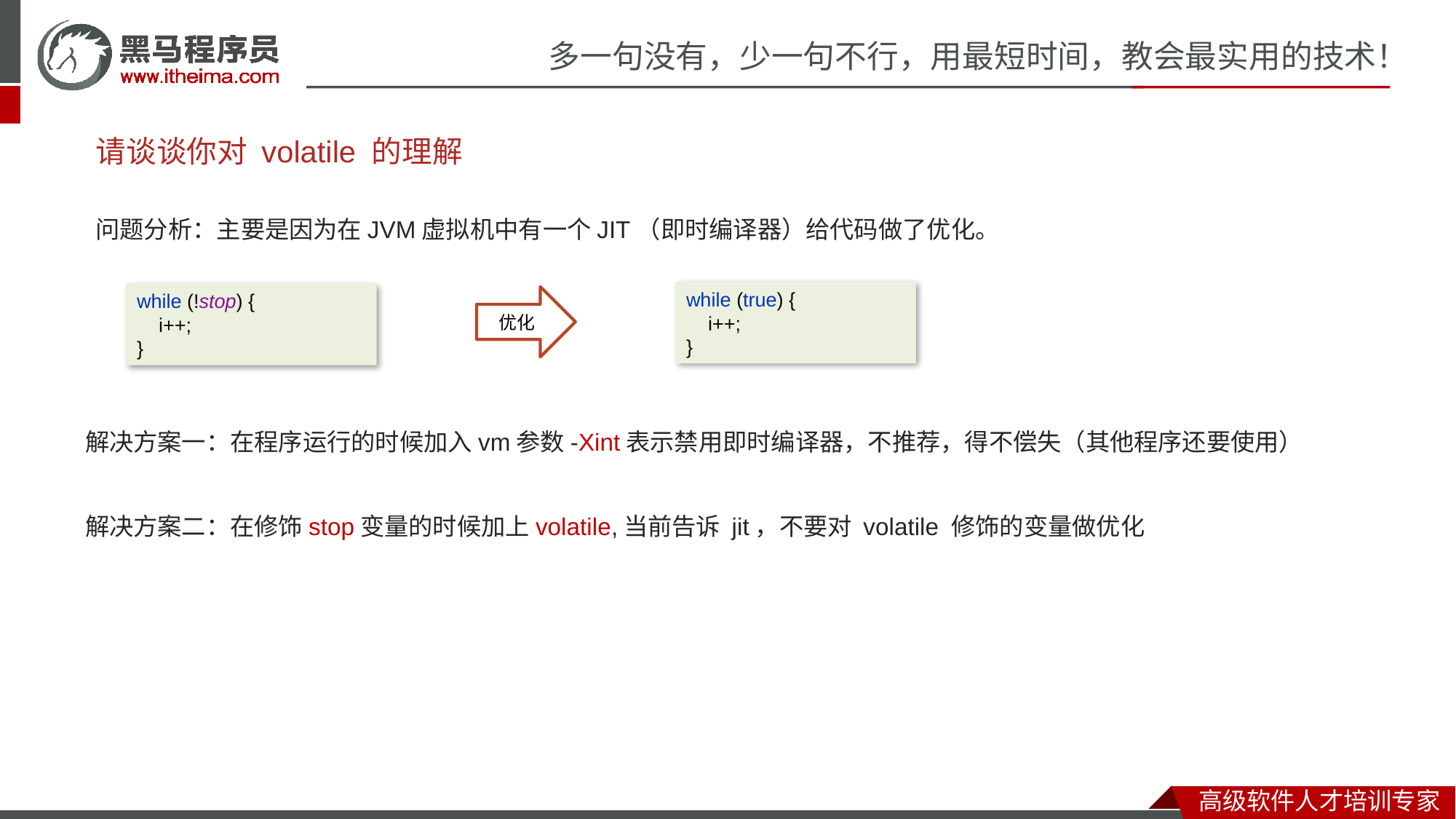

# 请谈谈你对 volatile 的理解
问题分析：主要是因为在JVM虚拟机中有一个JIT（即时编译器）给代码做了优化。
while (true) {
    i++;
}
优化
while (!stop) {
    i++;
}
解决方案一：在程序运行的时候加入vm参数-Xint表示禁用即时编译器，不推荐，得不偿失（其他程序还要使用）
解决方案二：在修饰stop变量的时候加上volatile,当前告诉 jit，不要对 volatile 修饰的变量做优化